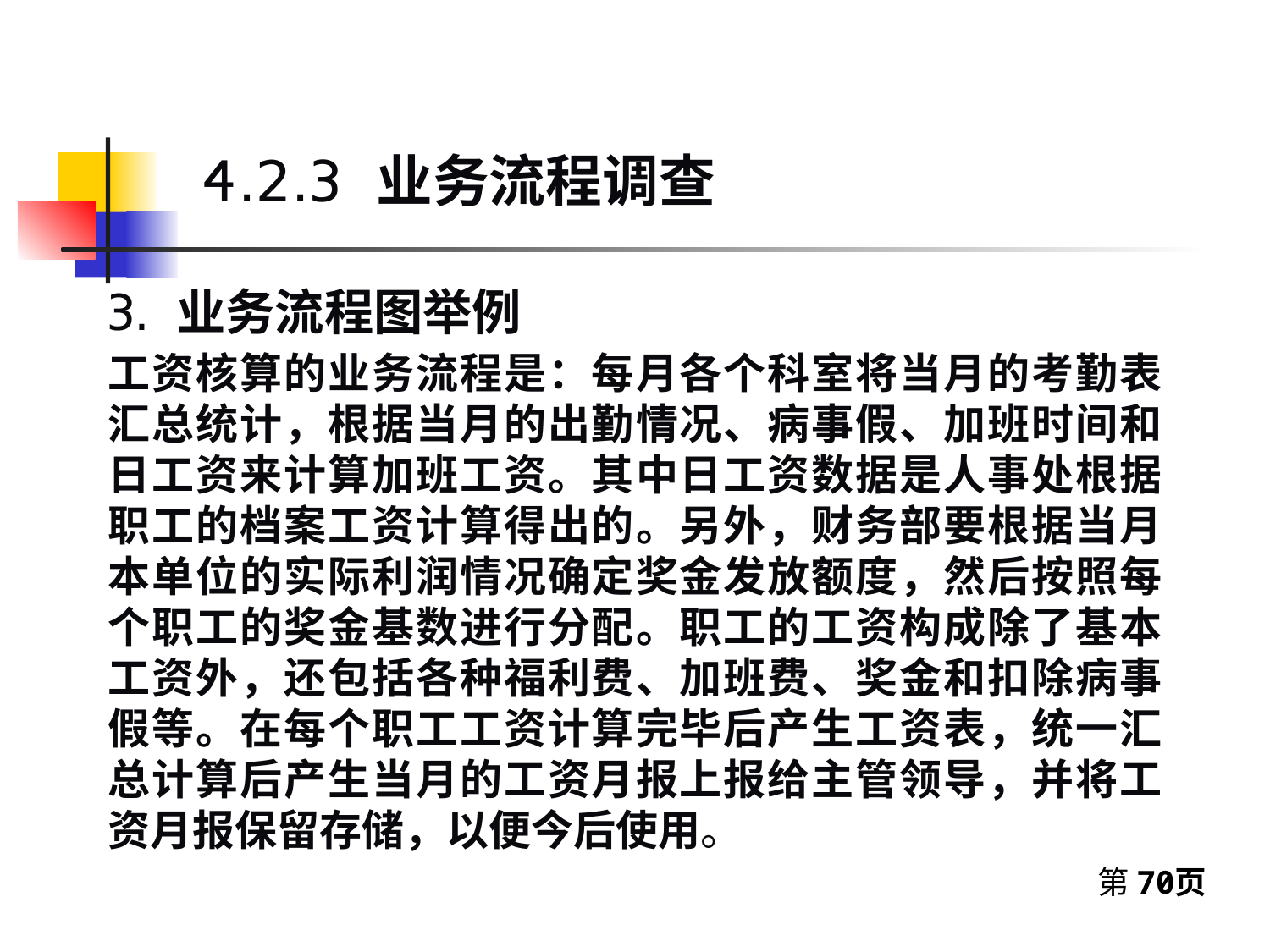

4.2.3 业务流程调查
3. 业务流程图举例
工资核算的业务流程是：每月各个科室将当月的考勤表汇总统计，根据当月的出勤情况、病事假、加班时间和日工资来计算加班工资。其中日工资数据是人事处根据职工的档案工资计算得出的。另外，财务部要根据当月本单位的实际利润情况确定奖金发放额度，然后按照每个职工的奖金基数进行分配。职工的工资构成除了基本工资外，还包括各种福利费、加班费、奖金和扣除病事假等。在每个职工工资计算完毕后产生工资表，统一汇总计算后产生当月的工资月报上报给主管领导，并将工资月报保留存储，以便今后使用。